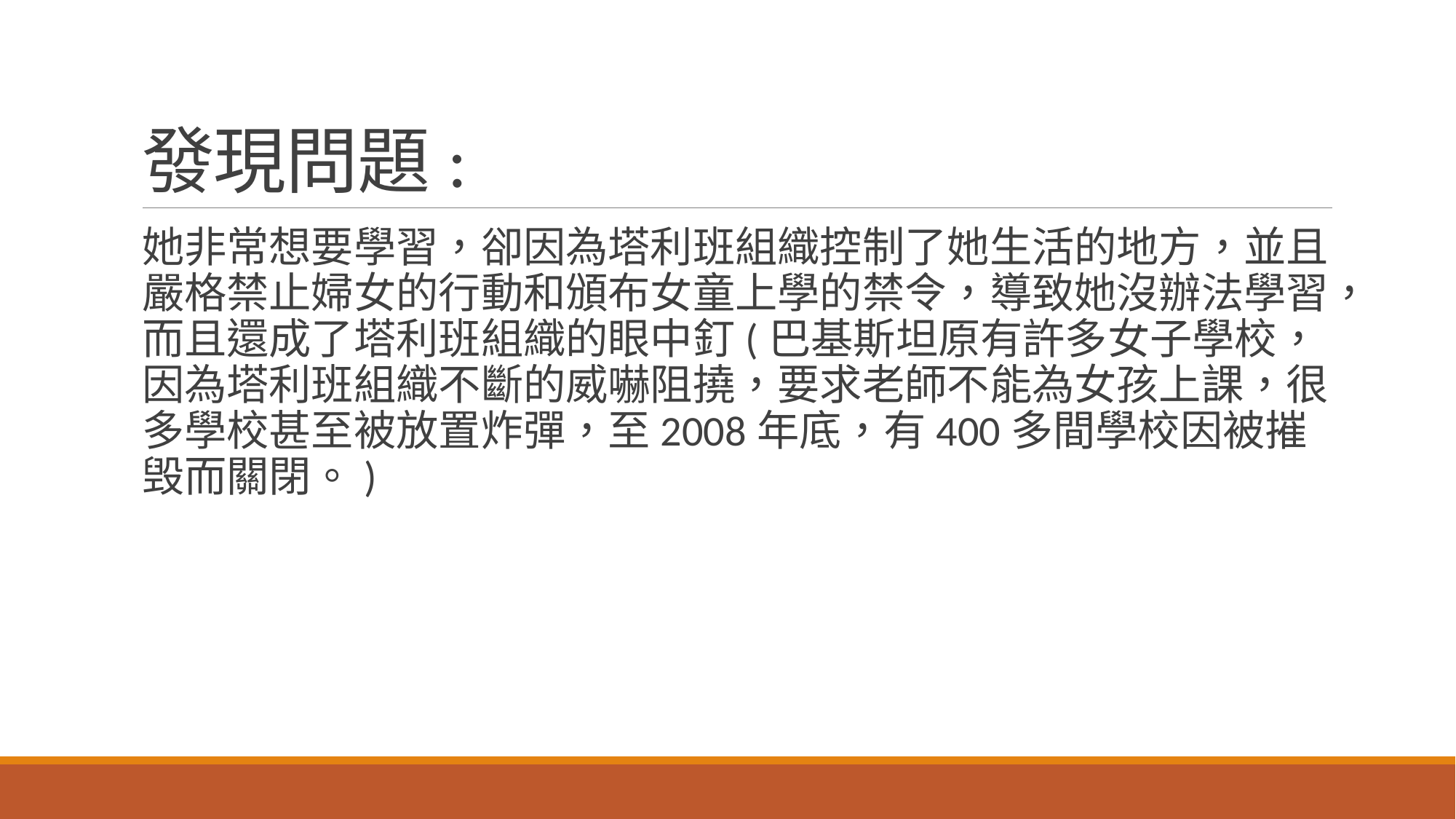

# 發現問題:
她非常想要學習，卻因為塔利班組織控制了她生活的地方，並且嚴格禁止婦女的行動和頒布女童上學的禁令，導致她沒辦法學習，而且還成了塔利班組織的眼中釘(巴基斯坦原有許多女子學校，因為塔利班組織不斷的威嚇阻撓，要求老師不能為女孩上課，很多學校甚至被放置炸彈，至2008年底，有400多間學校因被摧毁而關閉。)